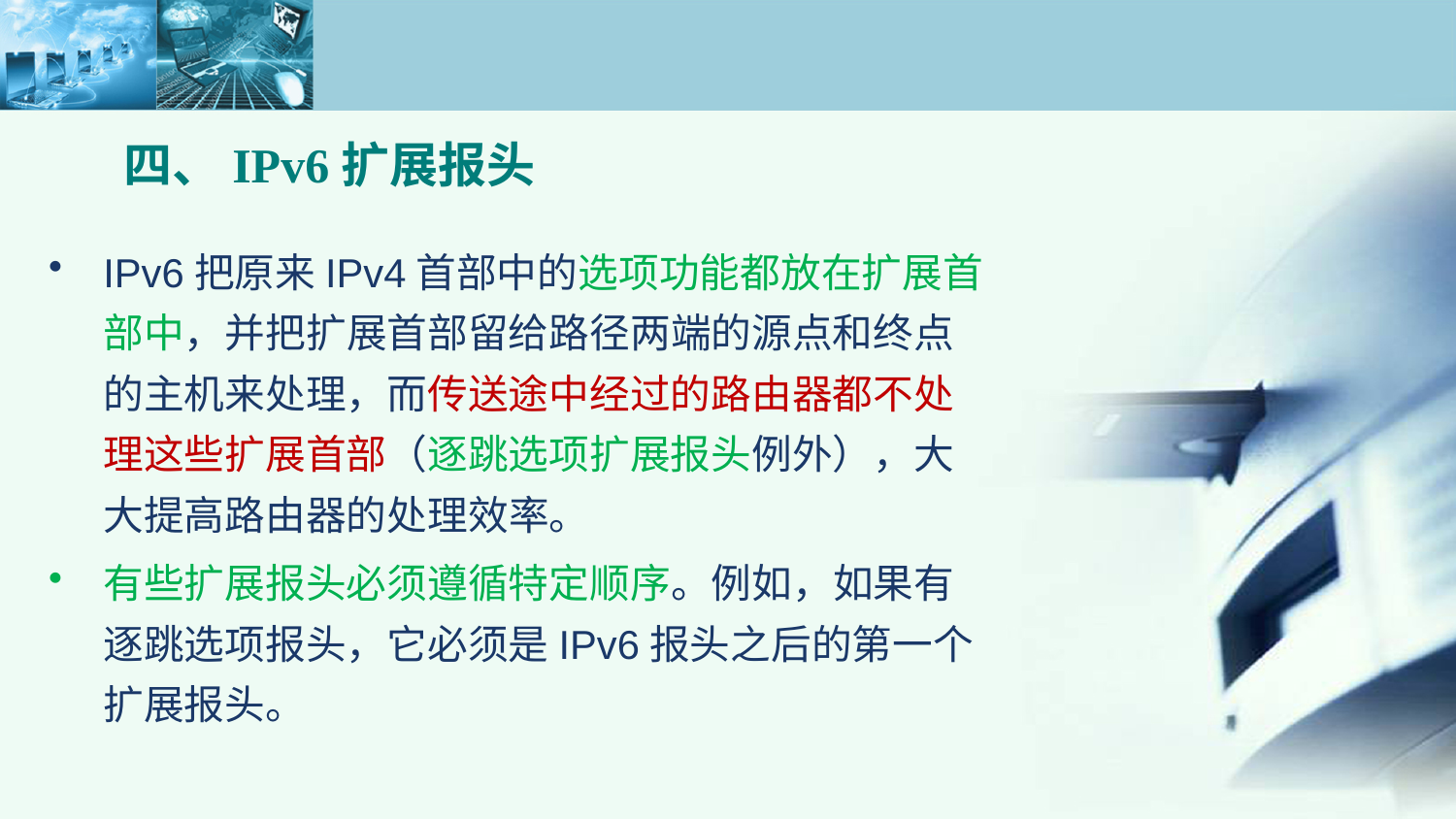

# 四、IPv6扩展报头
IPv6把原来IPv4首部中的选项功能都放在扩展首部中，并把扩展首部留给路径两端的源点和终点的主机来处理，而传送途中经过的路由器都不处理这些扩展首部（逐跳选项扩展报头例外），大大提高路由器的处理效率。
有些扩展报头必须遵循特定顺序。例如，如果有逐跳选项报头，它必须是IPv6报头之后的第一个扩展报头。